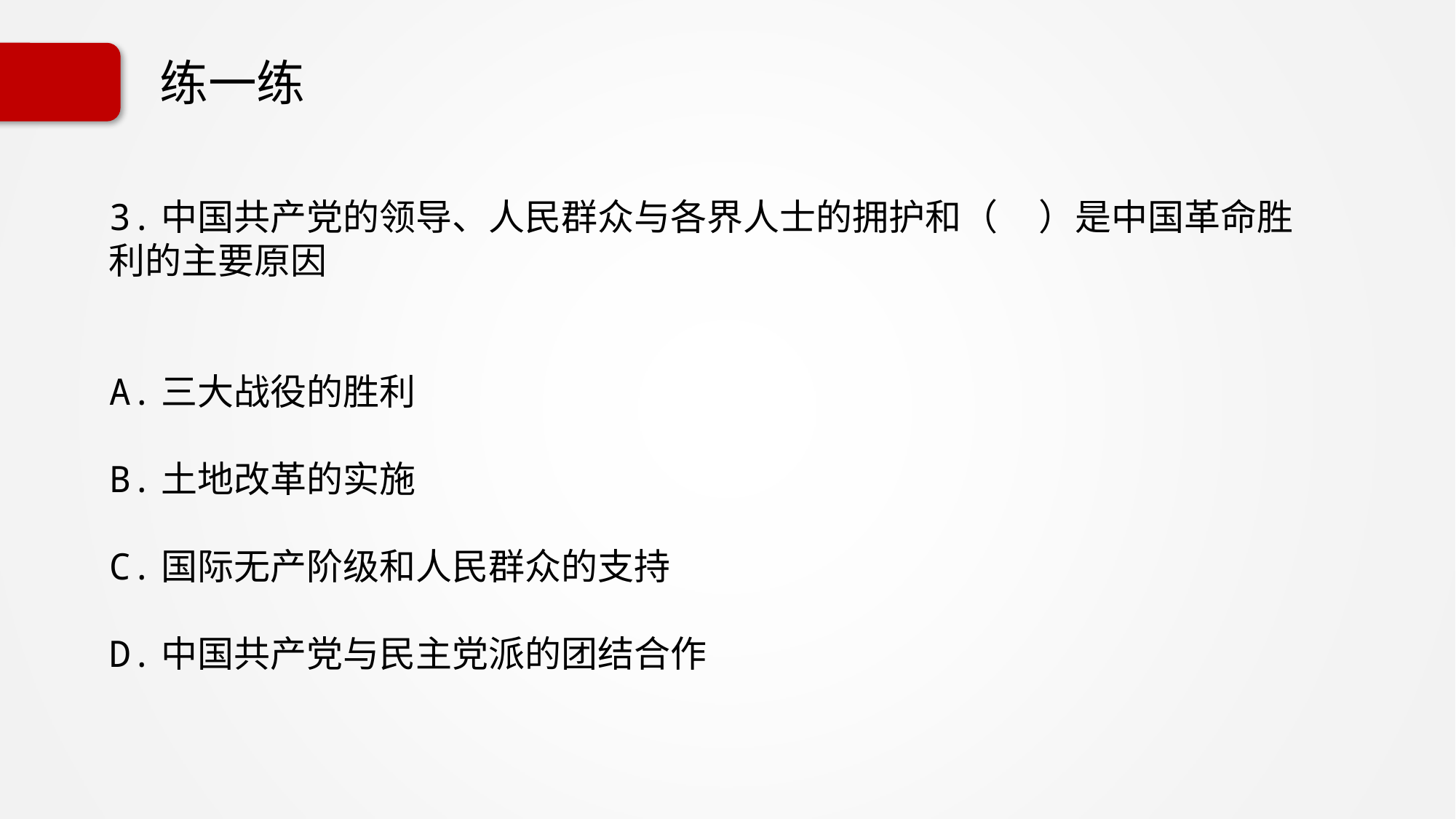

# 练一练
3.中国共产党的领导、人民群众与各界人士的拥护和（     ）是中国革命胜利的主要原因

A.三大战役的胜利

B.土地改革的实施

C.国际无产阶级和人民群众的支持

D.中国共产党与民主党派的团结合作